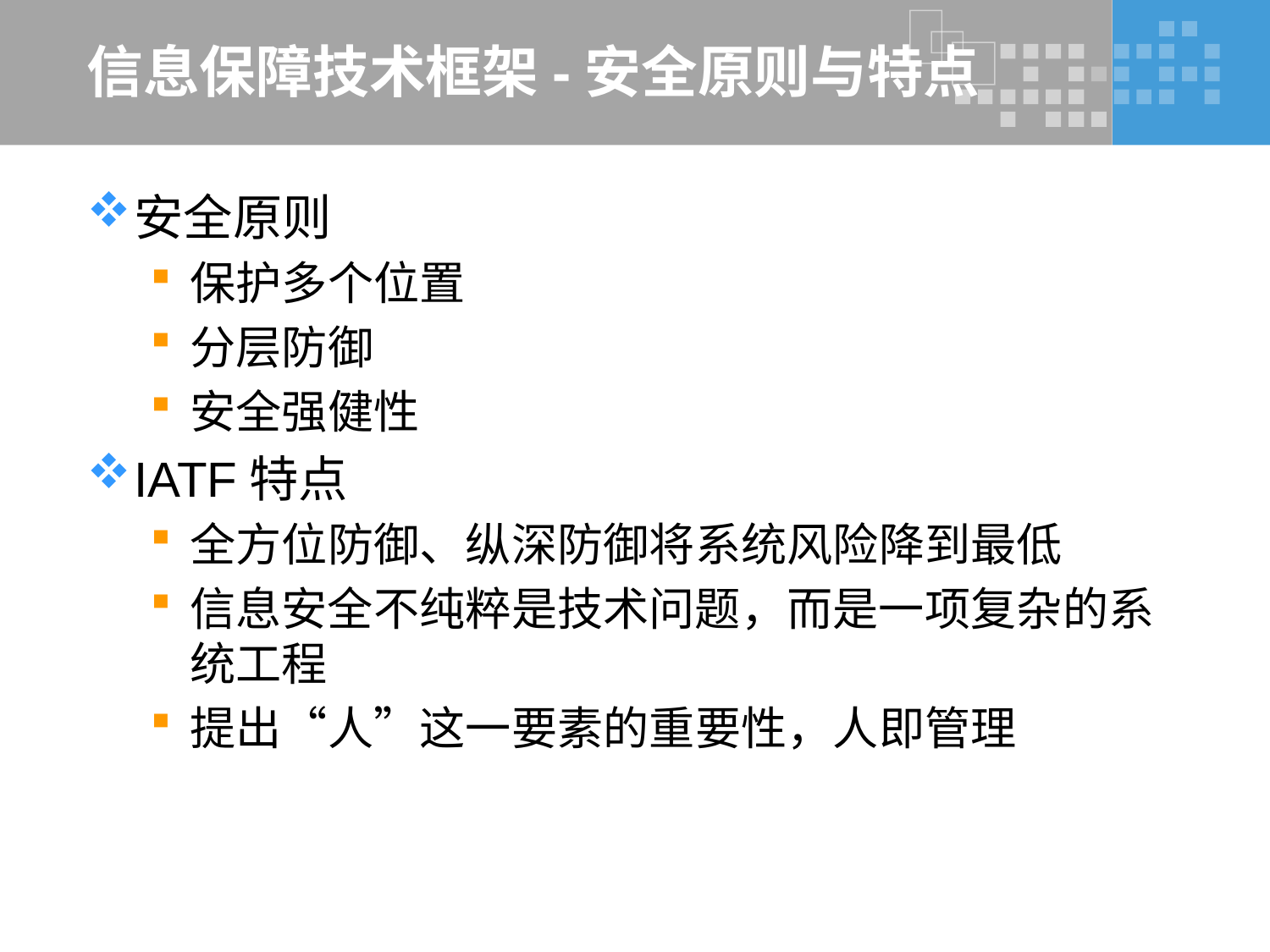

# 信息保障技术框架-安全原则与特点
安全原则
保护多个位置
分层防御
安全强健性
IATF特点
全方位防御、纵深防御将系统风险降到最低
信息安全不纯粹是技术问题，而是一项复杂的系统工程
提出“人”这一要素的重要性，人即管理

44